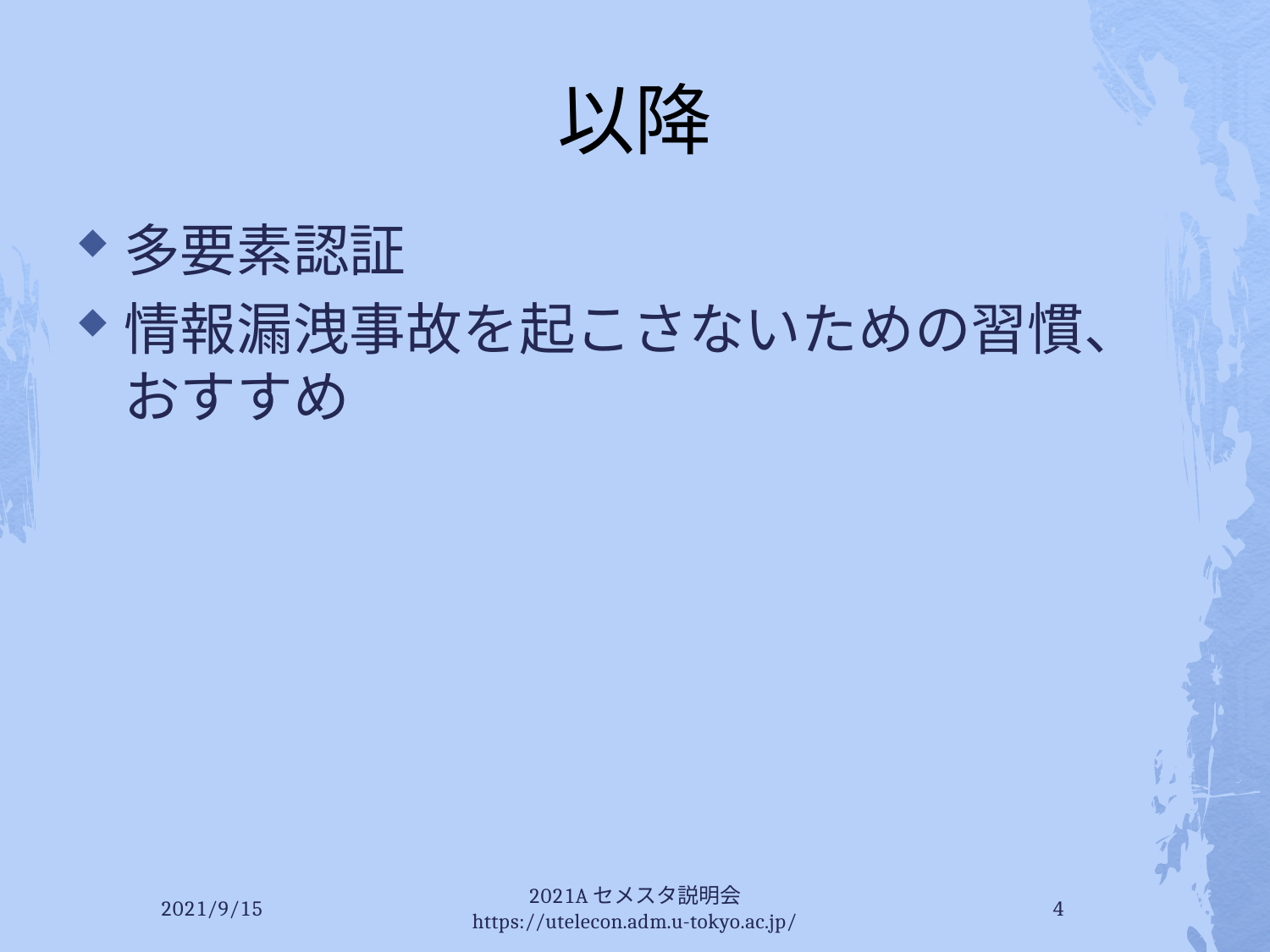

# 以降
多要素認証
情報漏洩事故を起こさないための習慣、おすすめ
2021/9/15
2021Aセメスタ説明会 https://utelecon.adm.u-tokyo.ac.jp/
4